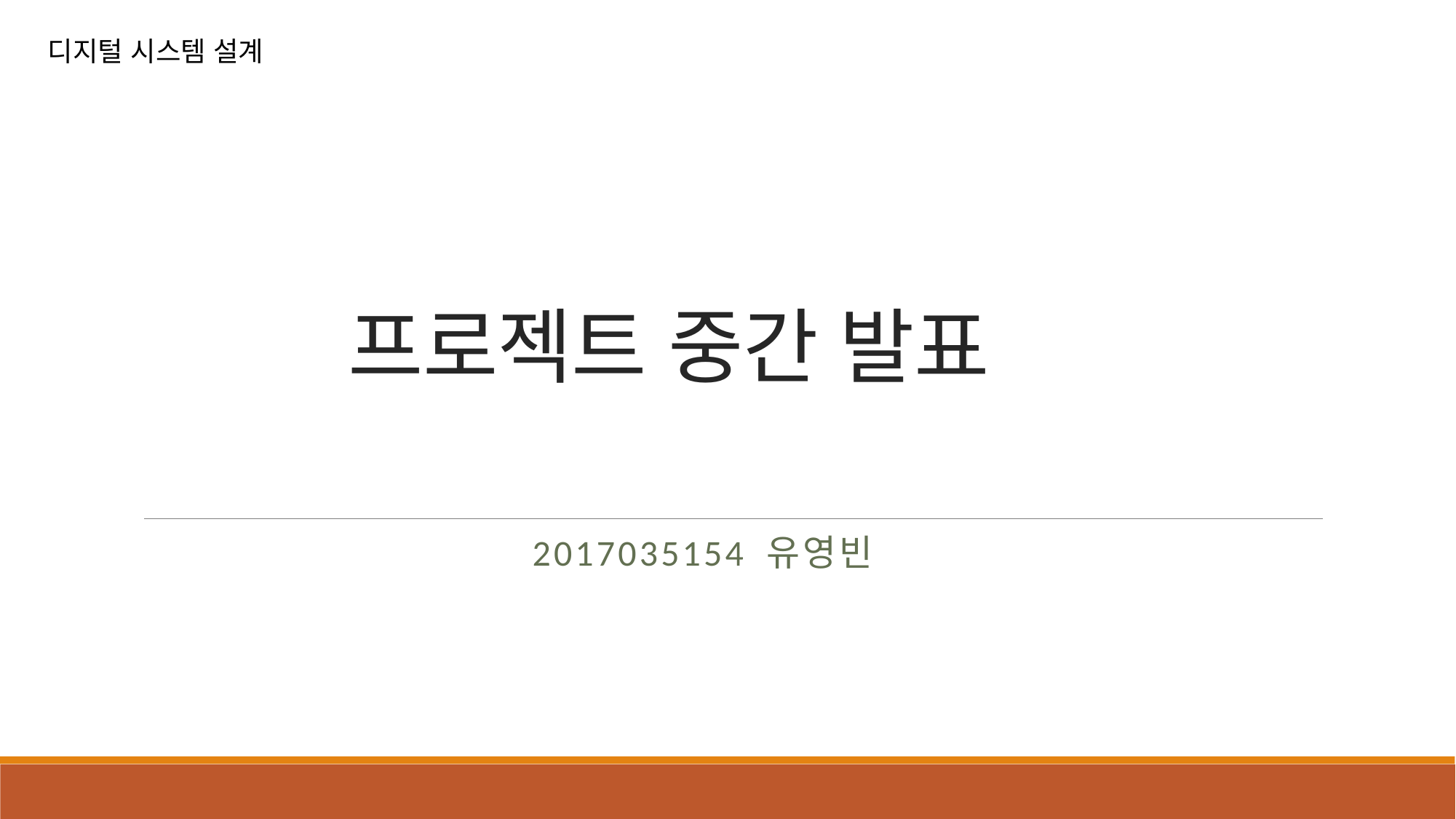

디지털 시스템 설계
# 프로젝트 중간 발표
2017035154 유영빈